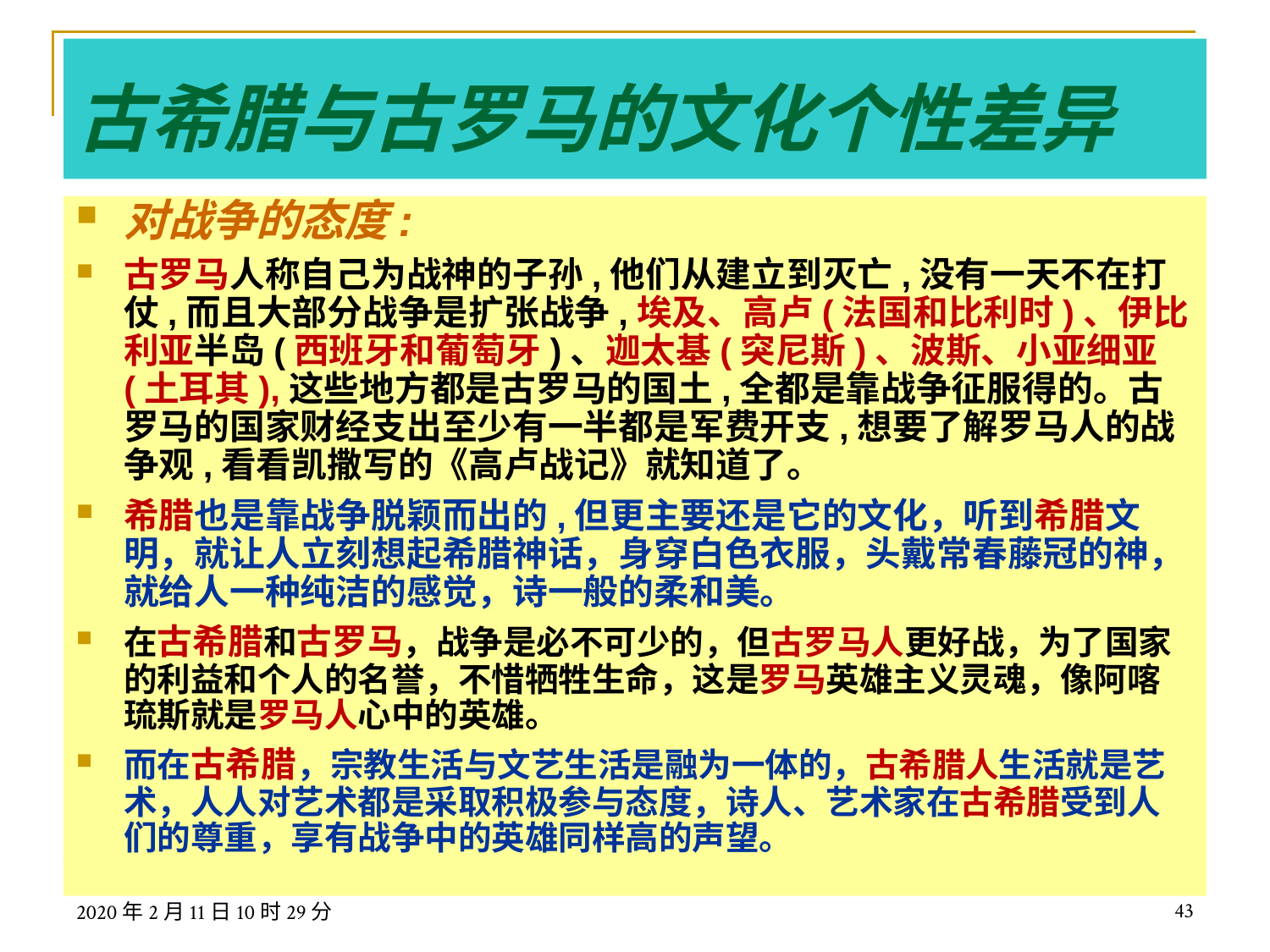

# 古希腊与古罗马的文化个性差异
对战争的态度:
古罗马人称自己为战神的子孙,他们从建立到灭亡,没有一天不在打仗,而且大部分战争是扩张战争,埃及、高卢(法国和比利时)、伊比利亚半岛(西班牙和葡萄牙)、迦太基(突尼斯)、波斯、小亚细亚(土耳其),这些地方都是古罗马的国土,全都是靠战争征服得的。古罗马的国家财经支出至少有一半都是军费开支,想要了解罗马人的战争观,看看凯撒写的《高卢战记》就知道了。
希腊也是靠战争脱颖而出的,但更主要还是它的文化，听到希腊文明，就让人立刻想起希腊神话，身穿白色衣服，头戴常春藤冠的神，就给人一种纯洁的感觉，诗一般的柔和美。
在古希腊和古罗马，战争是必不可少的，但古罗马人更好战，为了国家的利益和个人的名誉，不惜牺牲生命，这是罗马英雄主义灵魂，像阿喀琉斯就是罗马人心中的英雄。
而在古希腊，宗教生活与文艺生活是融为一体的，古希腊人生活就是艺术，人人对艺术都是采取积极参与态度，诗人、艺术家在古希腊受到人们的尊重，享有战争中的英雄同样高的声望。
2020年2月11日10时29分
43